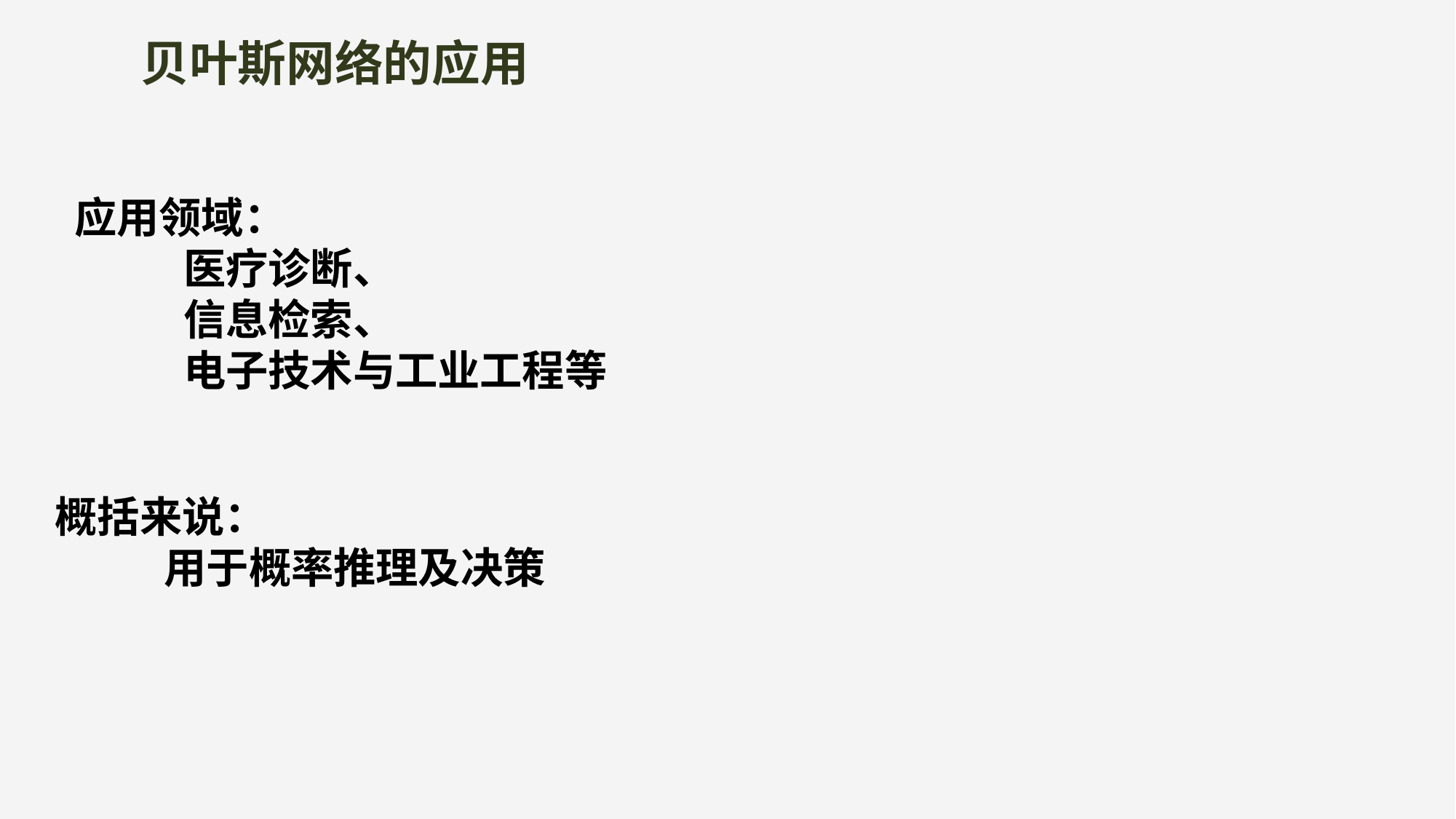

贝叶斯网络的应用
应用领域：
医疗诊断、
信息检索、
电子技术与工业工程等
概括来说：
	用于概率推理及决策